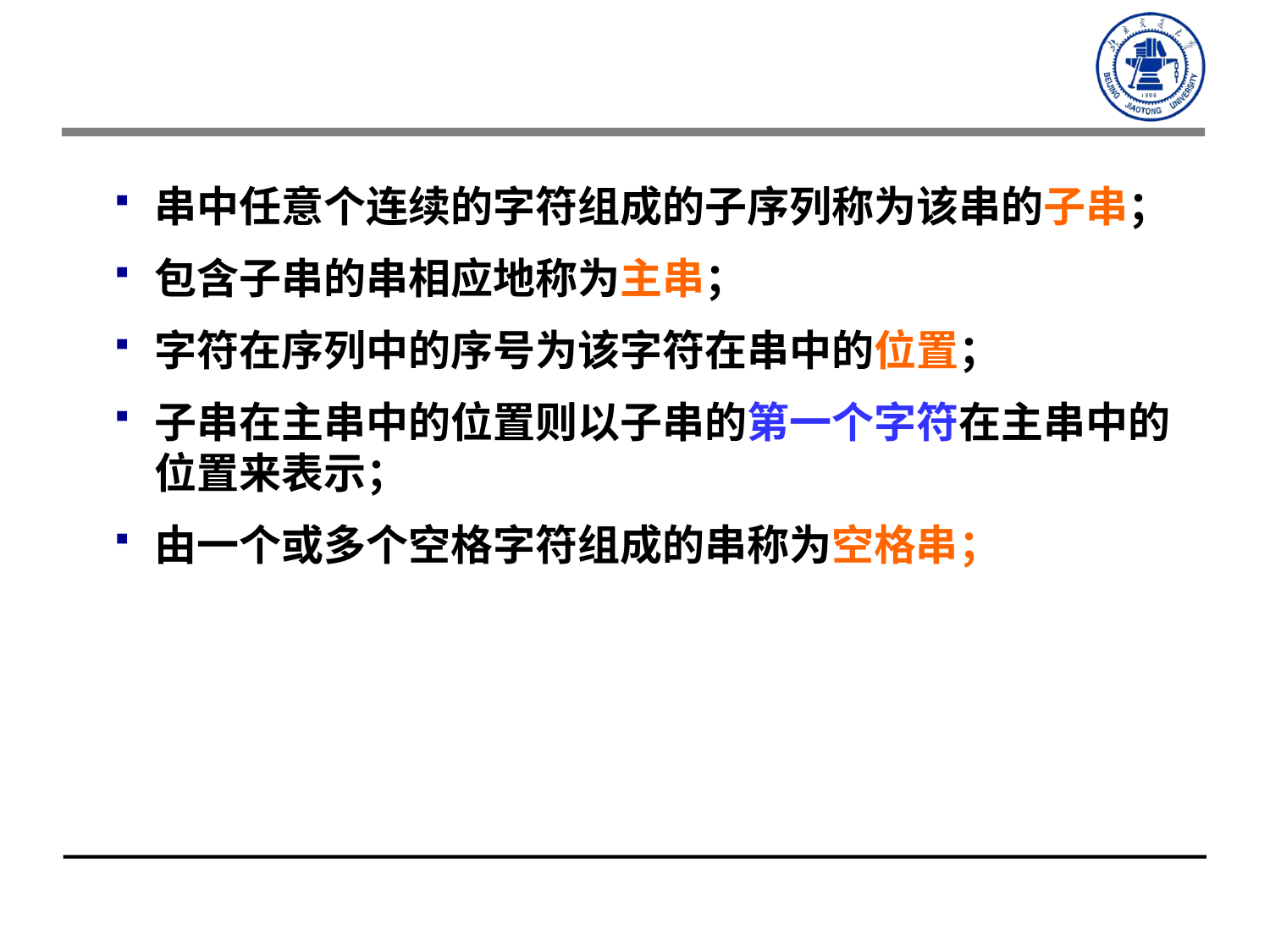

串中任意个连续的字符组成的子序列称为该串的子串；
包含子串的串相应地称为主串；
字符在序列中的序号为该字符在串中的位置；
子串在主串中的位置则以子串的第一个字符在主串中的位置来表示；
由一个或多个空格字符组成的串称为空格串；